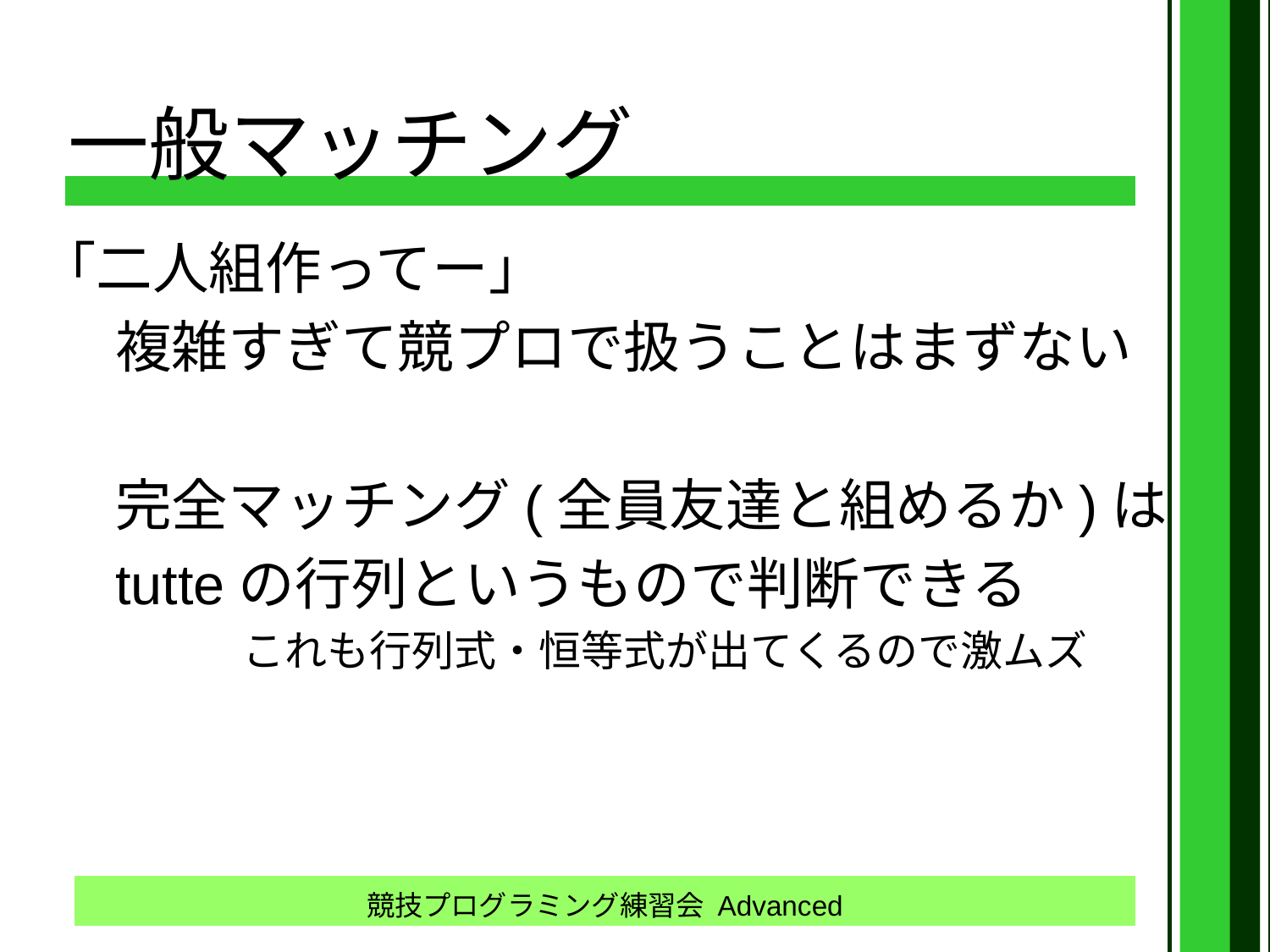

# 一般マッチング
｢二人組作ってー｣
	複雑すぎて競プロで扱うことはまずない

	完全マッチング(全員友達と組めるか)は
	tutteの行列というもので判断できる
		これも行列式・恒等式が出てくるので激ムズ
競技プログラミング練習会 Advanced